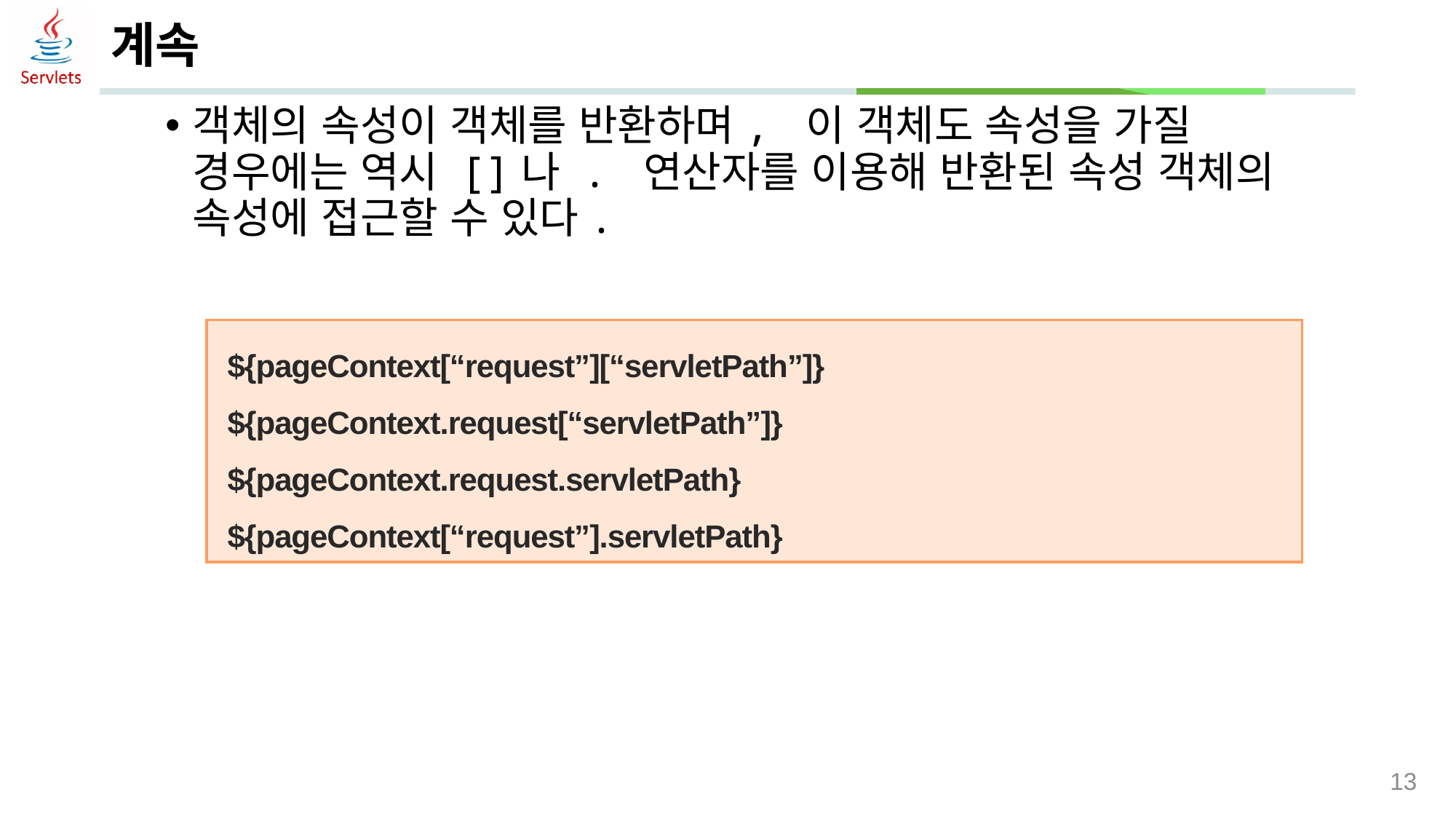

# 계속
객체의 속성이 객체를 반환하며, 이 객체도 속성을 가질 경우에는 역시 []나 . 연산자를 이용해 반환된 속성 객체의 속성에 접근할 수 있다.

| ${pageContext[“request”][“servletPath”]} ${pageContext.request[“servletPath”]} ${pageContext.request.servletPath} ${pageContext[“request”].servletPath} |
| --- |
13